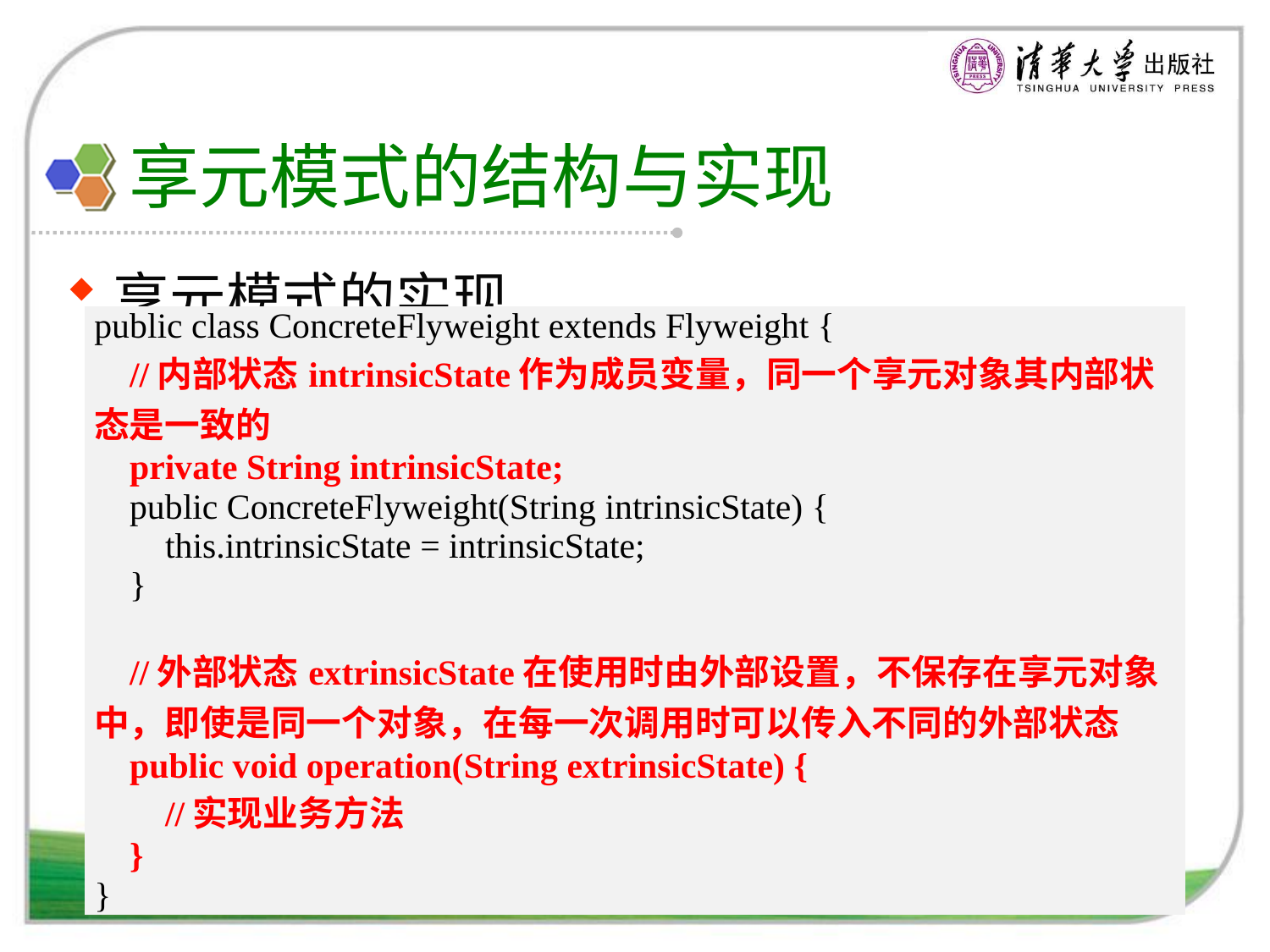

# 享元模式的结构与实现
享元模式的实现
典型的具体享元类代码：
| public class ConcreteFlyweight extends Flyweight { //内部状态intrinsicState作为成员变量，同一个享元对象其内部状态是一致的 private String intrinsicState; public ConcreteFlyweight(String intrinsicState) { this.intrinsicState = intrinsicState; } //外部状态extrinsicState在使用时由外部设置，不保存在享元对象中，即使是同一个对象，在每一次调用时可以传入不同的外部状态 public void operation(String extrinsicState) { //实现业务方法 } } |
| --- |